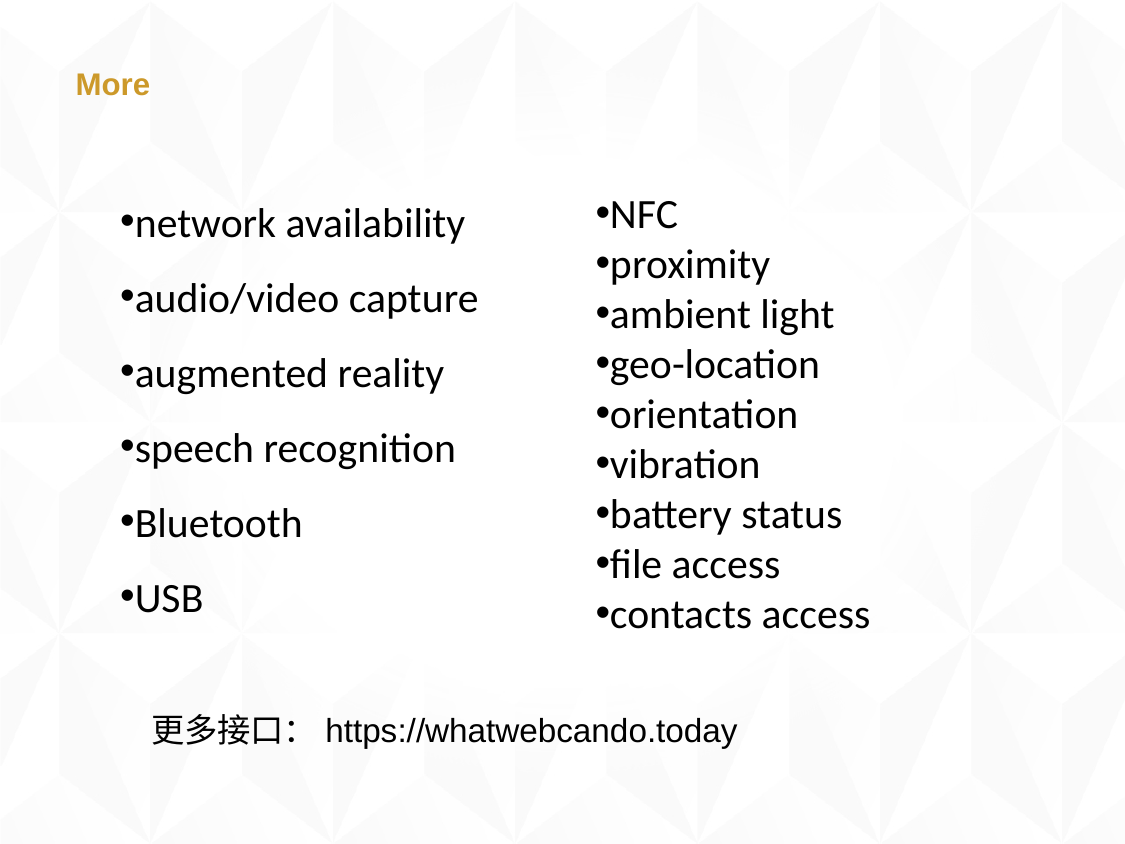

# More
network availability
audio/video capture
augmented reality
speech recognition
Bluetooth
USB
NFC
proximity
ambient light
geo-location
orientation
vibration
battery status
file access
contacts access
更多接口：https://whatwebcando.today
更多接口：https://whatwebcando.today
更多接口：https://whatwebcando.today
更多接口：https://whatwebcando.today